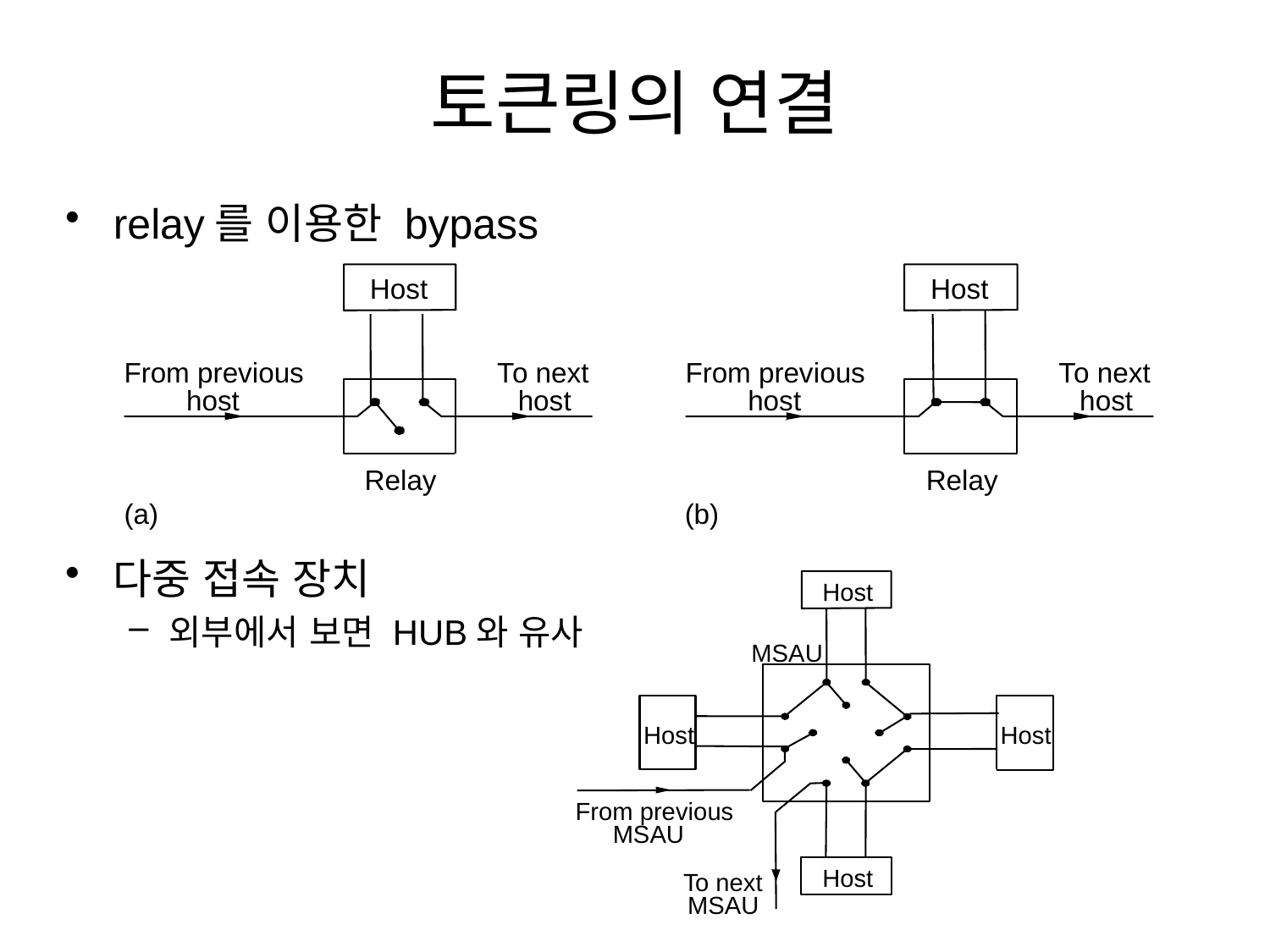

# 토큰링의 연결
relay를 이용한 bypass

다중 접속 장치
외부에서 보면 HUB와 유사

Host
Host

From previous
T
o next
From previous
T
o next

host
host
host
host

Relay
Relay
(a)
(b)

Host

MSAU

Host
Host

From previous

MSAU

Host
T
o next

MSAU